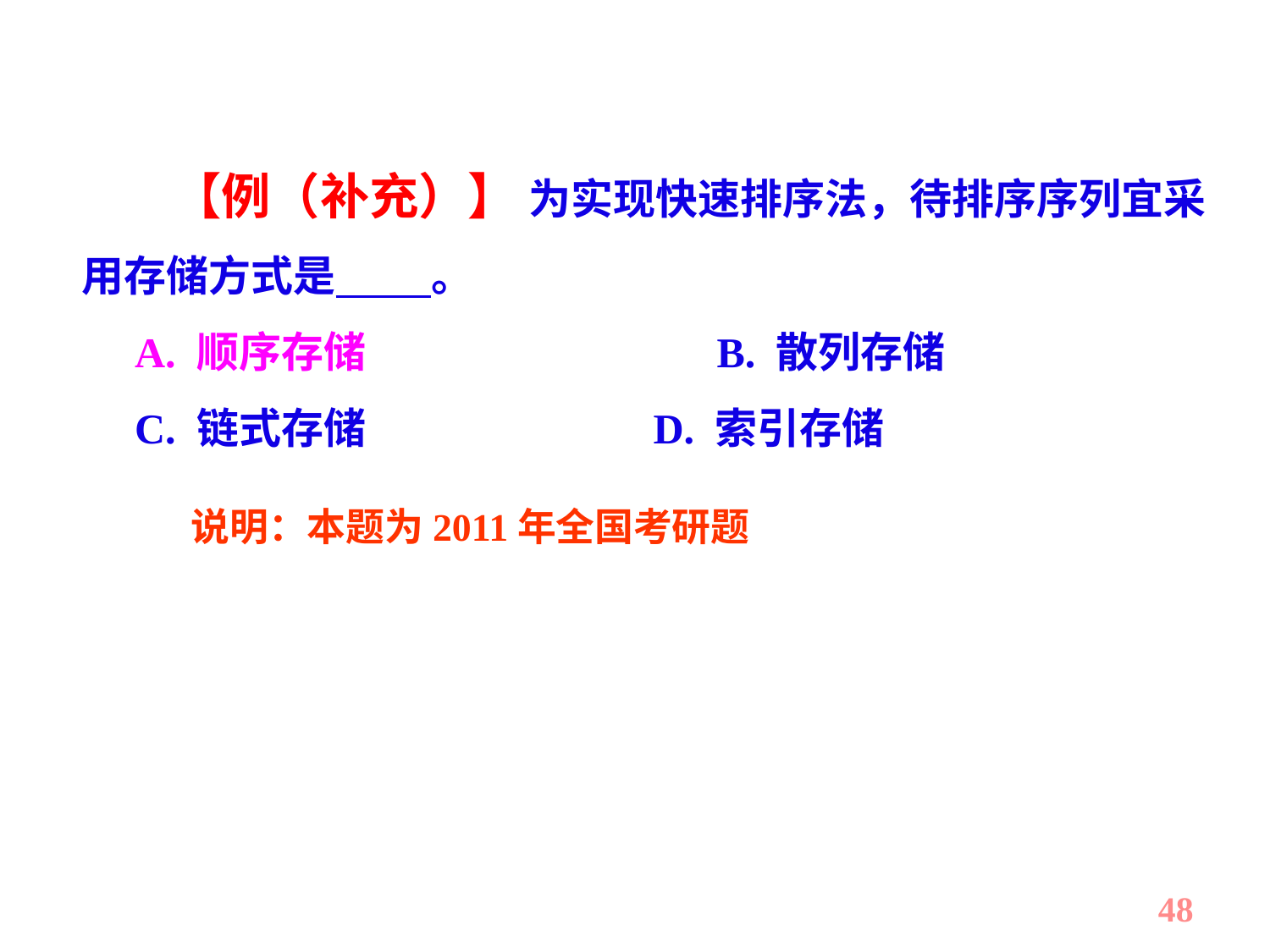

【例（补充）】 为实现快速排序法，待排序序列宜采用存储方式是          。
     A. 顺序存储			B. 散列存储
     C. 链式存储			D. 索引存储
说明：本题为2011年全国考研题
48